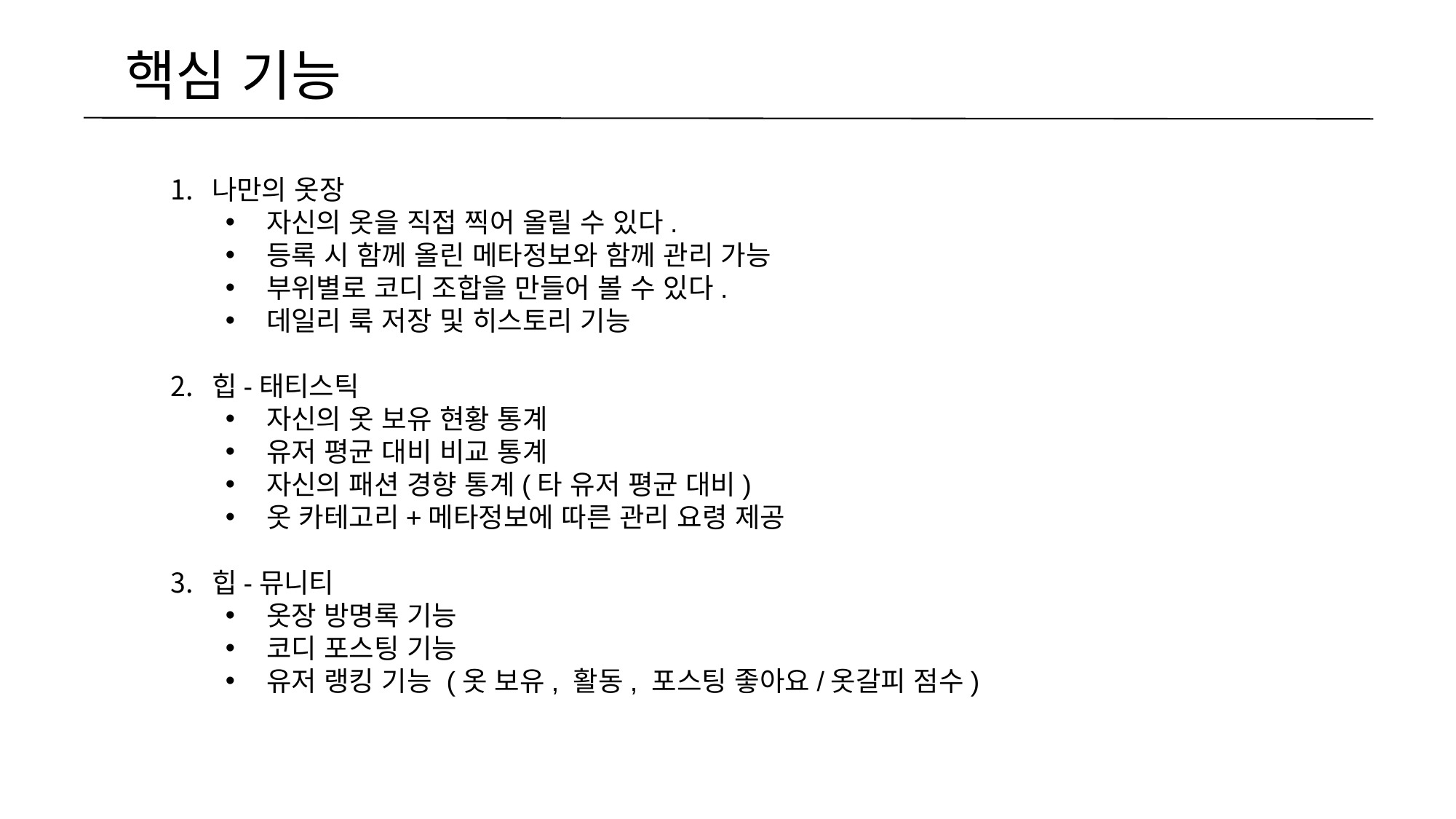

핵심 기능
나만의 옷장
자신의 옷을 직접 찍어 올릴 수 있다.
등록 시 함께 올린 메타정보와 함께 관리 가능
부위별로 코디 조합을 만들어 볼 수 있다.
데일리 룩 저장 및 히스토리 기능

힙-태티스틱
자신의 옷 보유 현황 통계
유저 평균 대비 비교 통계
자신의 패션 경향 통계(타 유저 평균 대비)
옷 카테고리+메타정보에 따른 관리 요령 제공

힙-뮤니티
옷장 방명록 기능
코디 포스팅 기능
유저 랭킹 기능 (옷 보유, 활동, 포스팅 좋아요/옷갈피 점수)